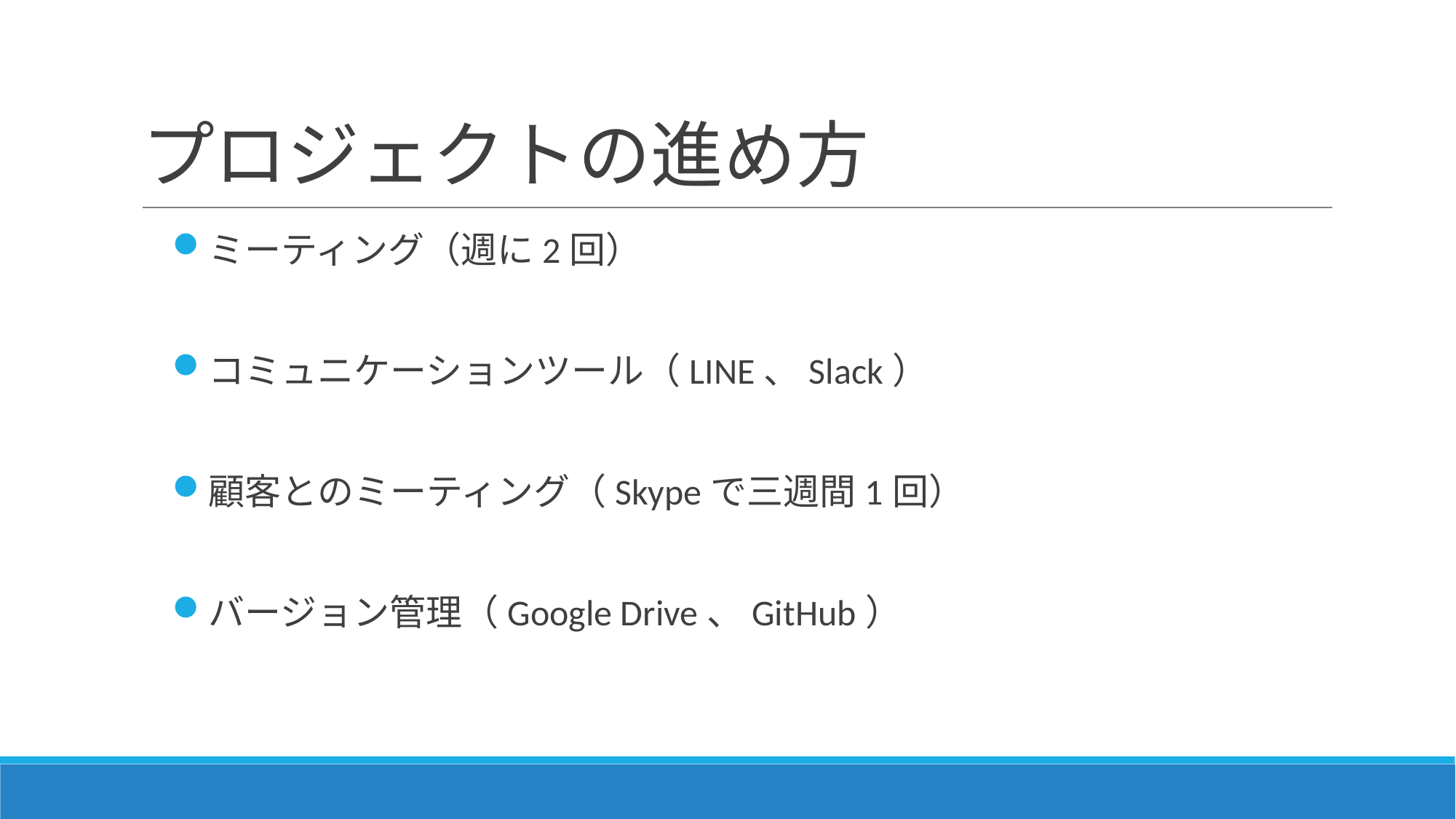

# プロジェクトの進め方
ミーティング（週に2回）

コミュニケーションツール（LINE、Slack）

顧客とのミーティング（Skypeで三週間1回）

バージョン管理（Google Drive、GitHub）

5